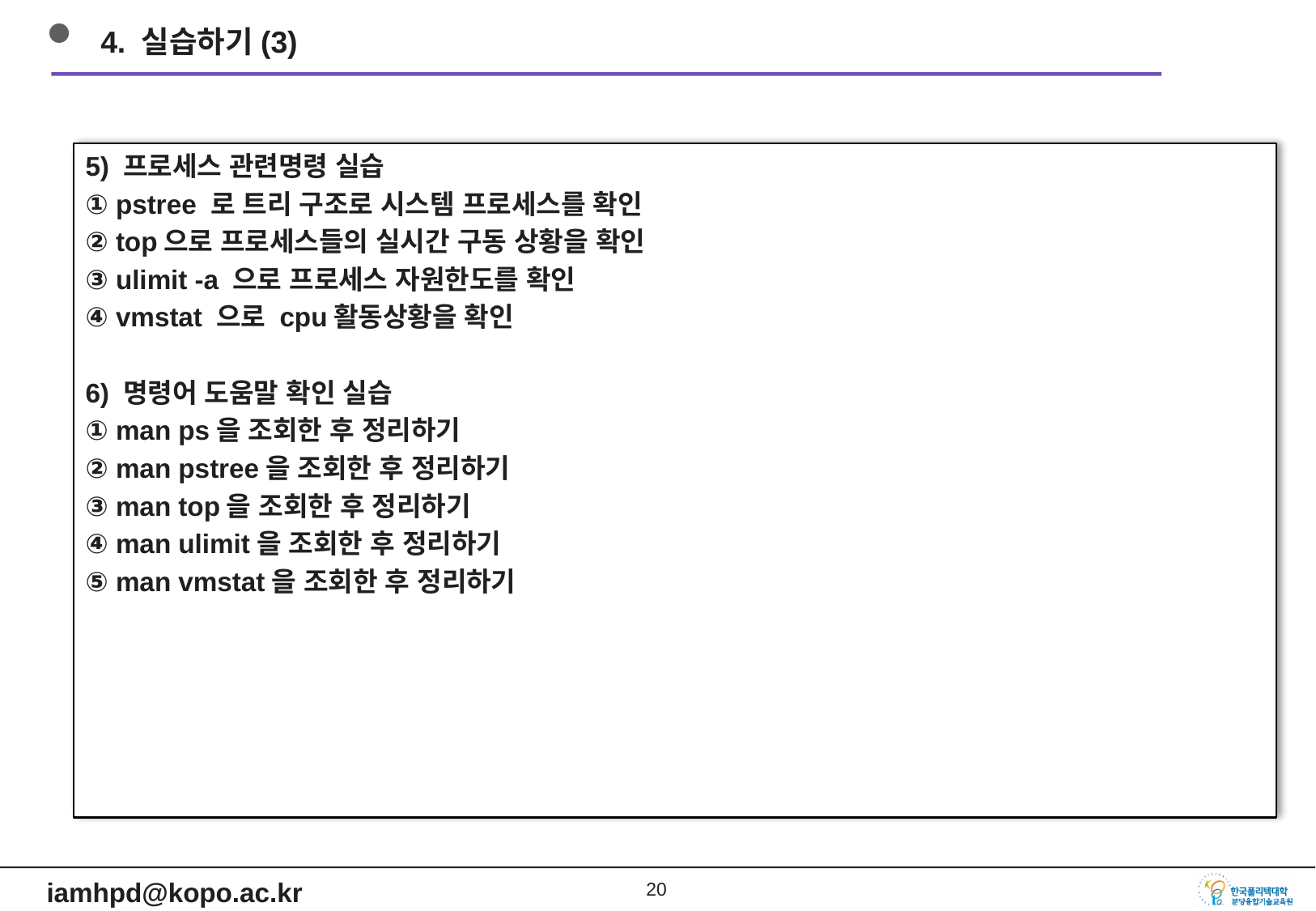

4. 실습하기(3)
5) 프로세스 관련명령 실습
① pstree 로 트리 구조로 시스템 프로세스를 확인
② top으로 프로세스들의 실시간 구동 상황을 확인
③ ulimit -a 으로 프로세스 자원한도를 확인
④ vmstat 으로 cpu활동상황을 확인

6) 명령어 도움말 확인 실습
① man ps을 조회한 후 정리하기
② man pstree을 조회한 후 정리하기
③ man top을 조회한 후 정리하기
④ man ulimit을 조회한 후 정리하기
⑤ man vmstat을 조회한 후 정리하기
20